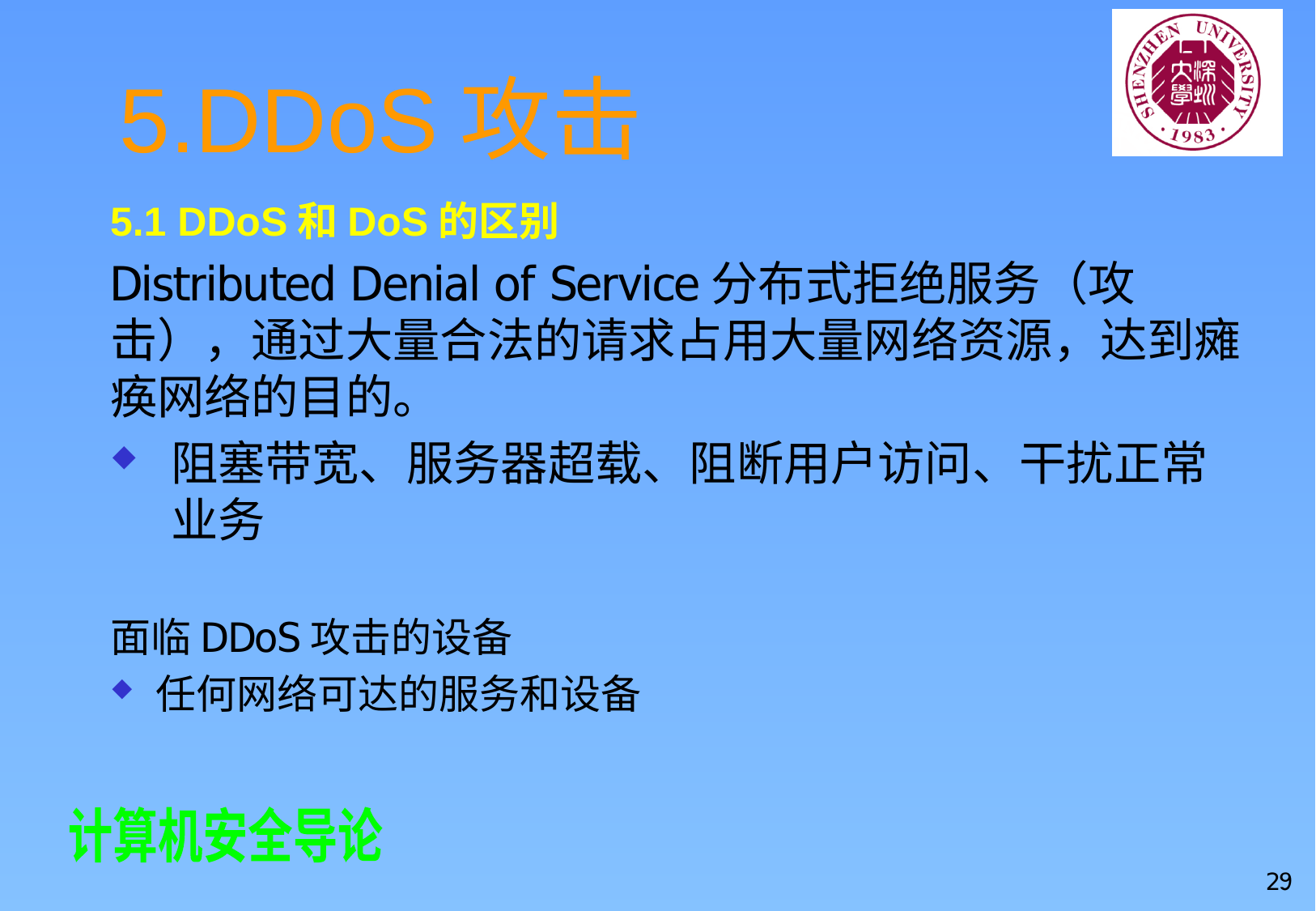

# 5.DDoS攻击
5.1 DDoS和DoS的区别
Distributed Denial of Service分布式拒绝服务（攻击），通过大量合法的请求占用大量网络资源，达到瘫痪网络的目的。
阻塞带宽、服务器超载、阻断用户访问、干扰正常业务

面临DDoS攻击的设备
任何网络可达的服务和设备

29